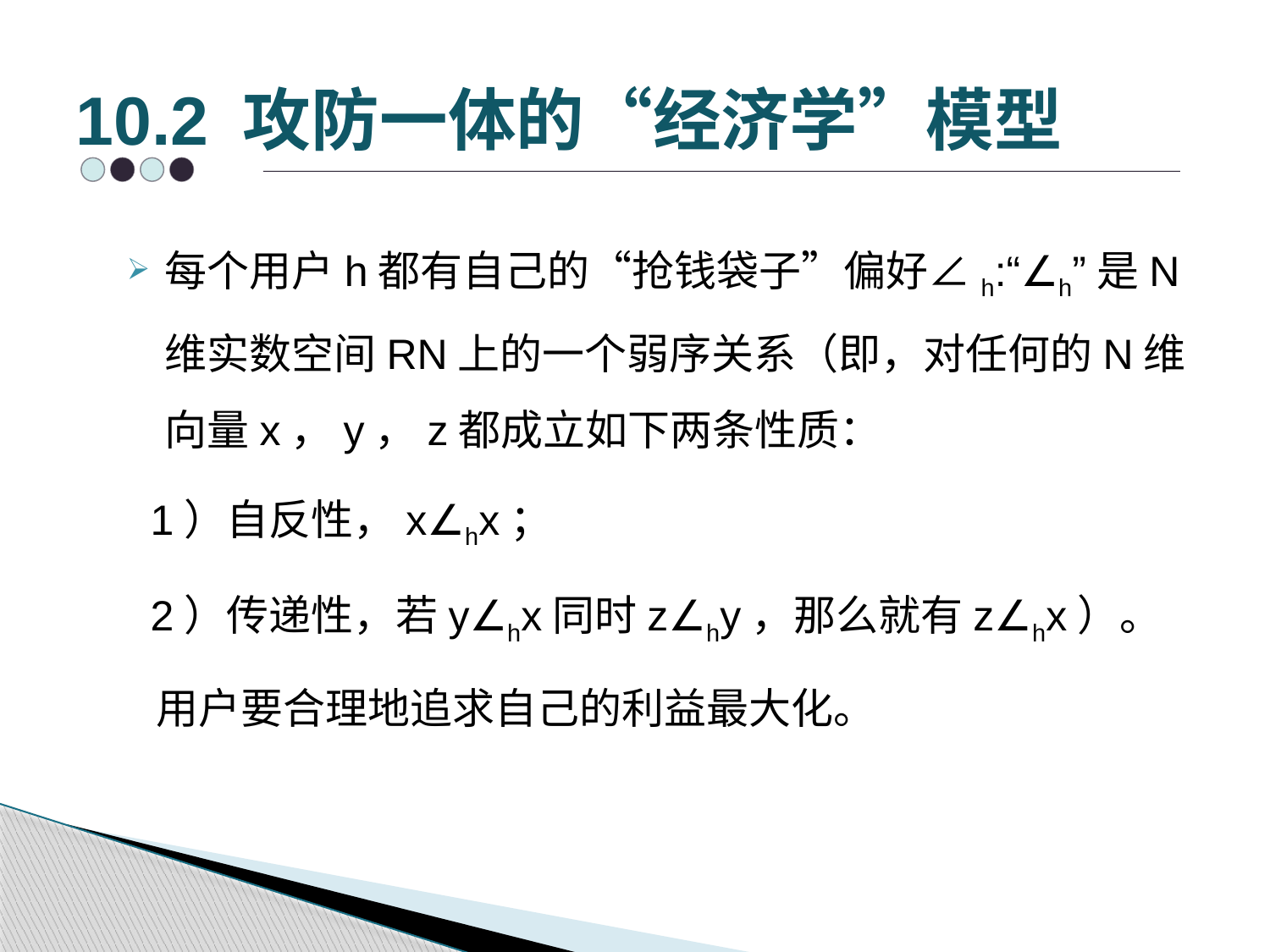

# 10.2 攻防一体的“经济学”模型

每个用户h都有自己的“抢钱袋子”偏好∠h:“∠h”是N维实数空间RN上的一个弱序关系（即，对任何的N维向量x，y，z都成立如下两条性质：
  1）自反性，x∠hx；
  2）传递性，若y∠hx同时z∠hy，那么就有z∠hx）。
  用户要合理地追求自己的利益最大化。